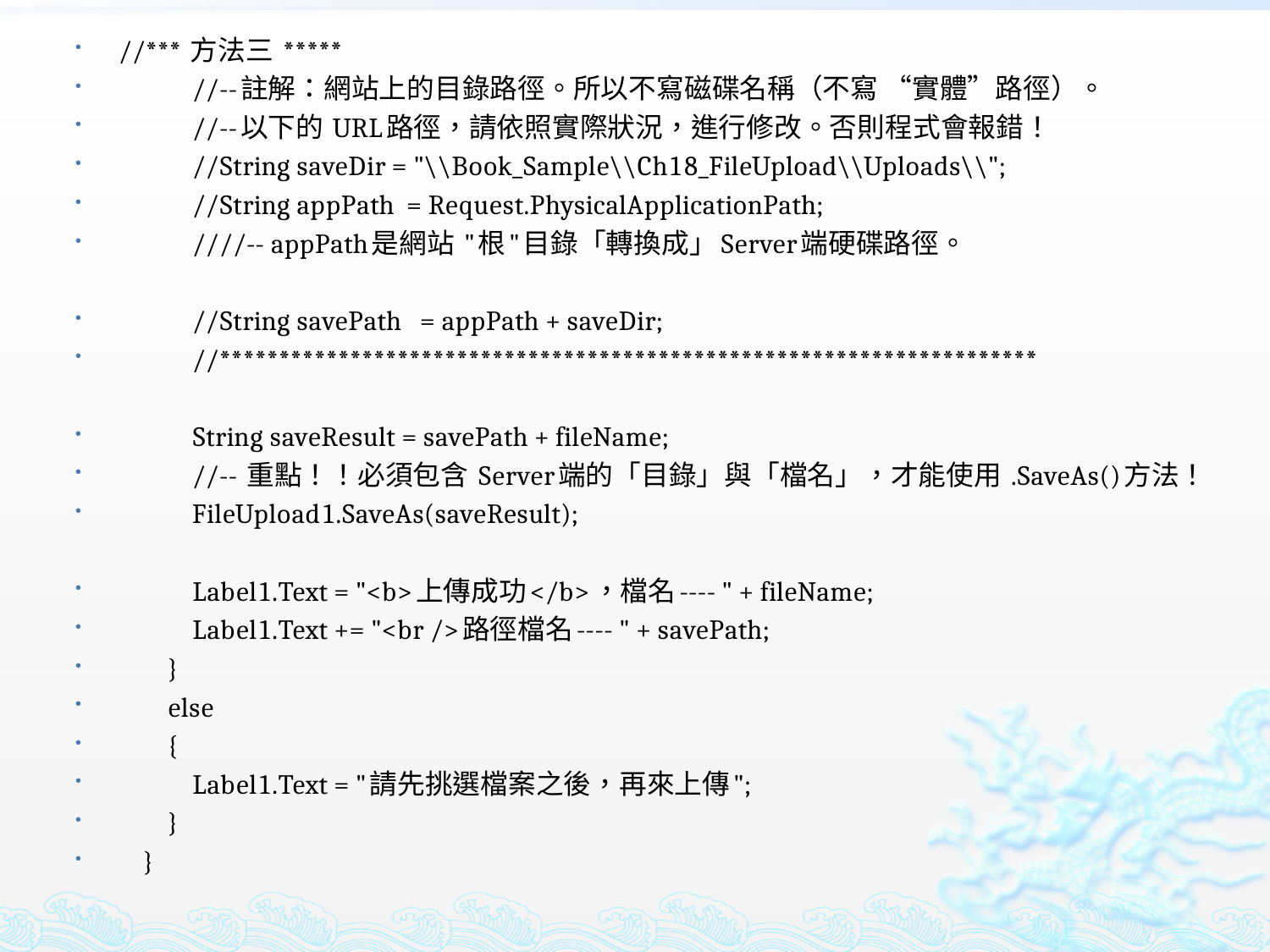

//*** 方法三 *****
            //--註解：網站上的目錄路徑。所以不寫磁碟名稱（不寫 “實體”路徑）。
            //--以下的 URL路徑，請依照實際狀況，進行修改。否則程式會報錯！
            //String saveDir = "\\Book_Sample\\Ch18_FileUpload\\Uploads\\";
            //String appPath  = Request.PhysicalApplicationPath;
            ////-- appPath是網站 "根"目錄「轉換成」Server端硬碟路徑。

            //String savePath   = appPath + saveDir;
            //*********************************************************************

            String saveResult = savePath + fileName;
            //-- 重點！！必須包含 Server端的「目錄」與「檔名」，才能使用 .SaveAs()方法！
            FileUpload1.SaveAs(saveResult);

            Label1.Text = "<b>上傳成功</b>，檔名---- " + fileName;
            Label1.Text += "<br />路徑檔名---- " + savePath;
        }
        else
        {
            Label1.Text = "請先挑選檔案之後，再來上傳";
        }
    }